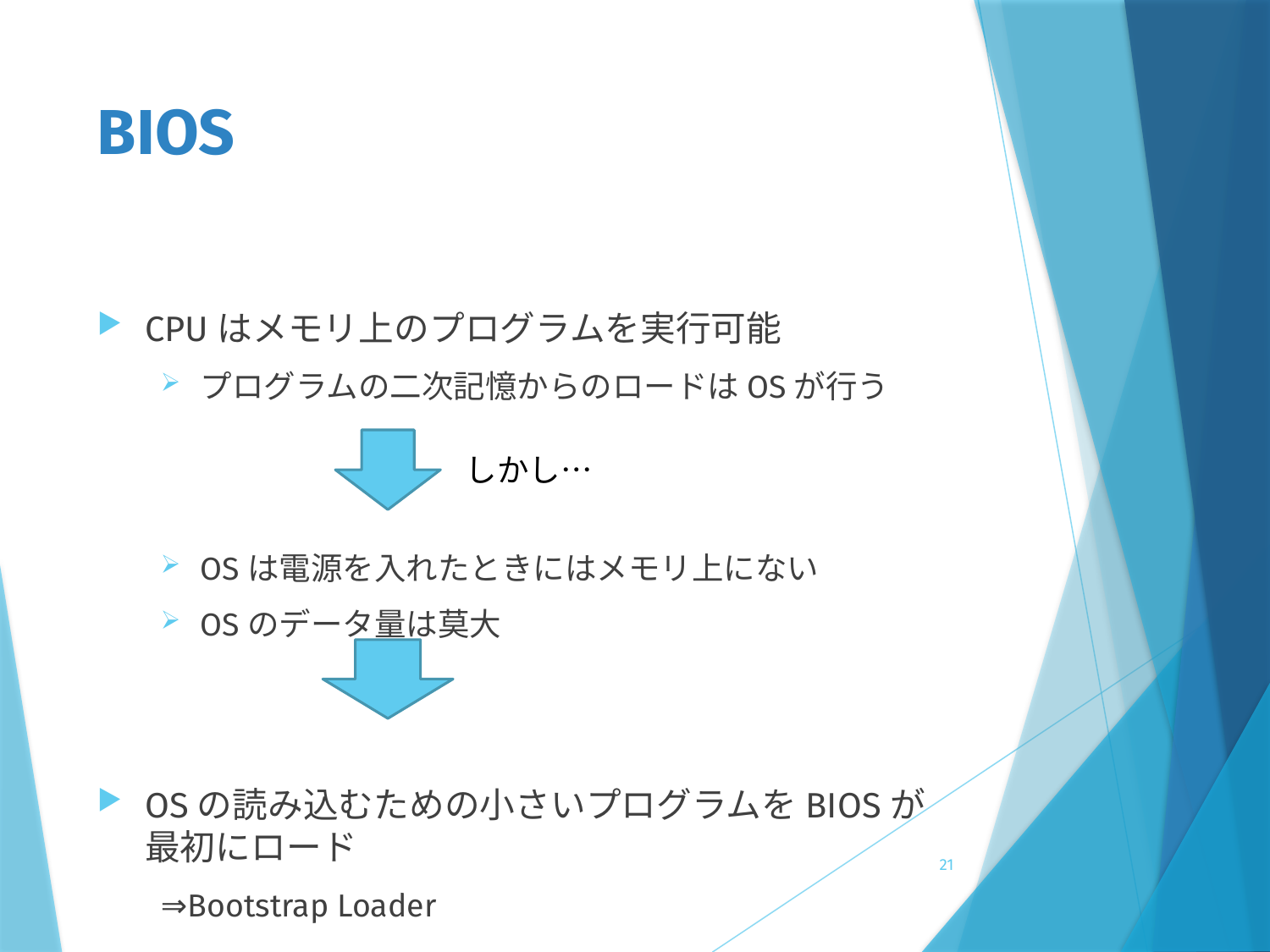

# BIOS
CPUはメモリ上のプログラムを実行可能
プログラムの二次記憶からのロードはOSが行う

OSは電源を入れたときにはメモリ上にない
OSのデータ量は莫大

OSの読み込むための小さいプログラムをBIOSが最初にロード
⇒Bootstrap Loader

しかし…

21